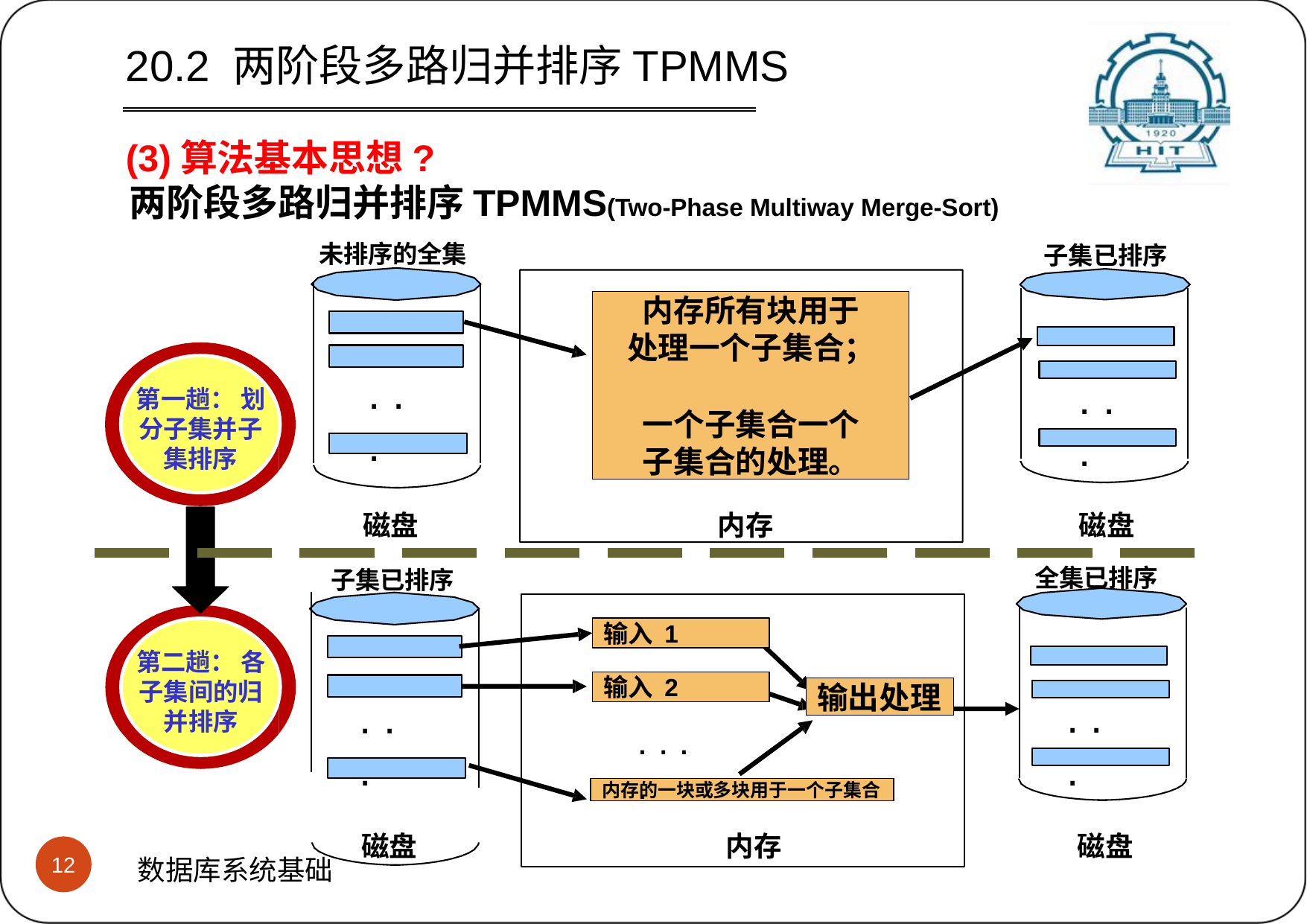

20.2 两阶段多路归并排序TPMMS
(3)算法基本思想?

两阶段多路归并排序TPMMS(Two-Phase Multiway Merge-Sort)
未排序的全集
子集已排序

内存所有块用于 处理一个子集合；

一个子集合一个 子集合的处理。

. . .
. . .
第一趟： 划 分子集并子 集排序

磁盘
内存
磁盘

全集已排序
子集已排序

输入 1

第二趟： 各 子集间的归 并排序
输入 2

输出处理

. . .
. . .

. . . .

内存的一块或多块用于一个子集合

磁盘
内存
磁盘